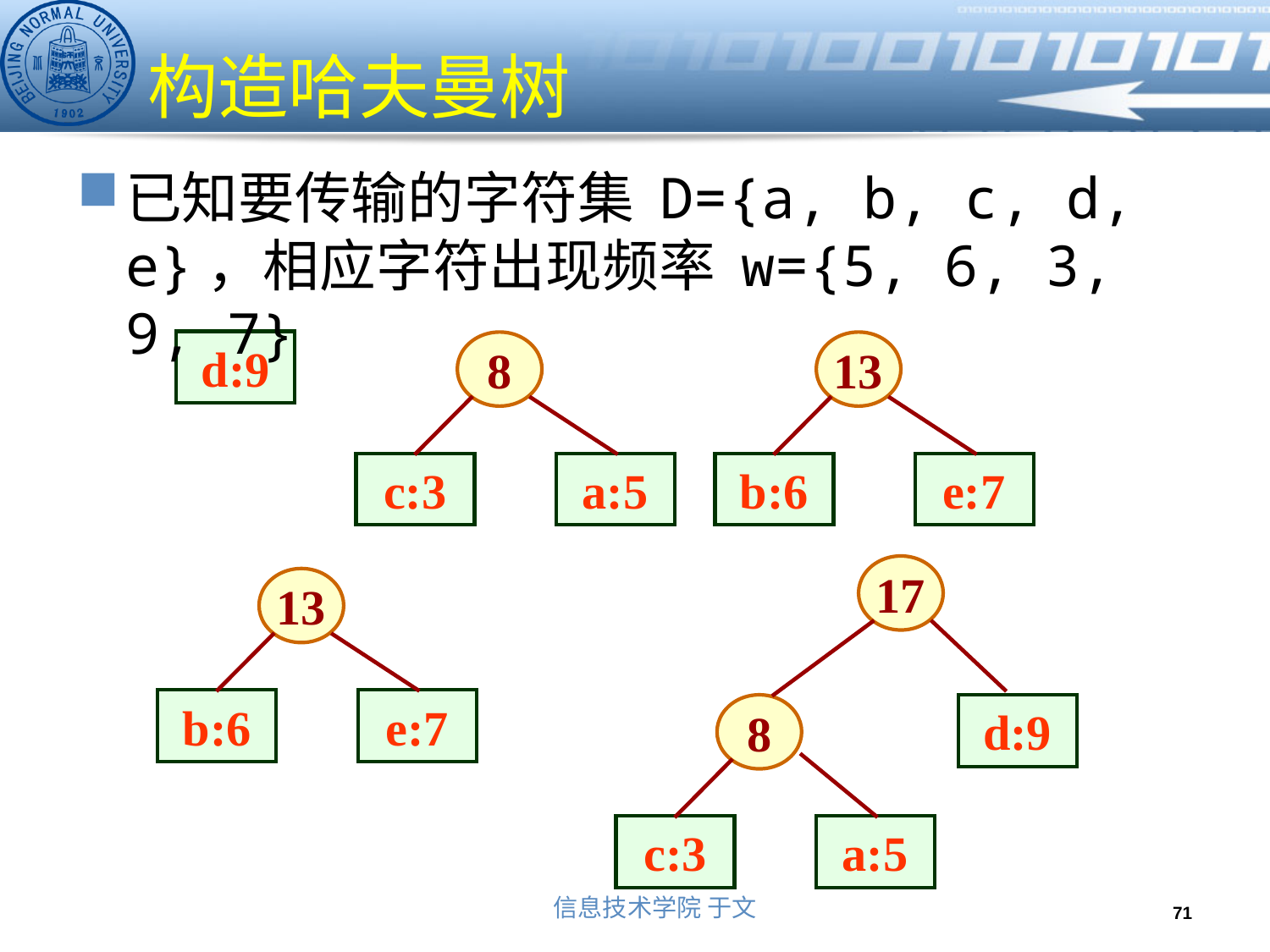

# 构造哈夫曼树
已知要传输的字符集 D={a, b, c, d, e}，相应字符出现频率 w={5, 6, 3, 9, 7}
d:9
8
13

c:3
a:5
b:6
e:7
17
13

b:6
e:7
8
d:9

c:3
a:5
71